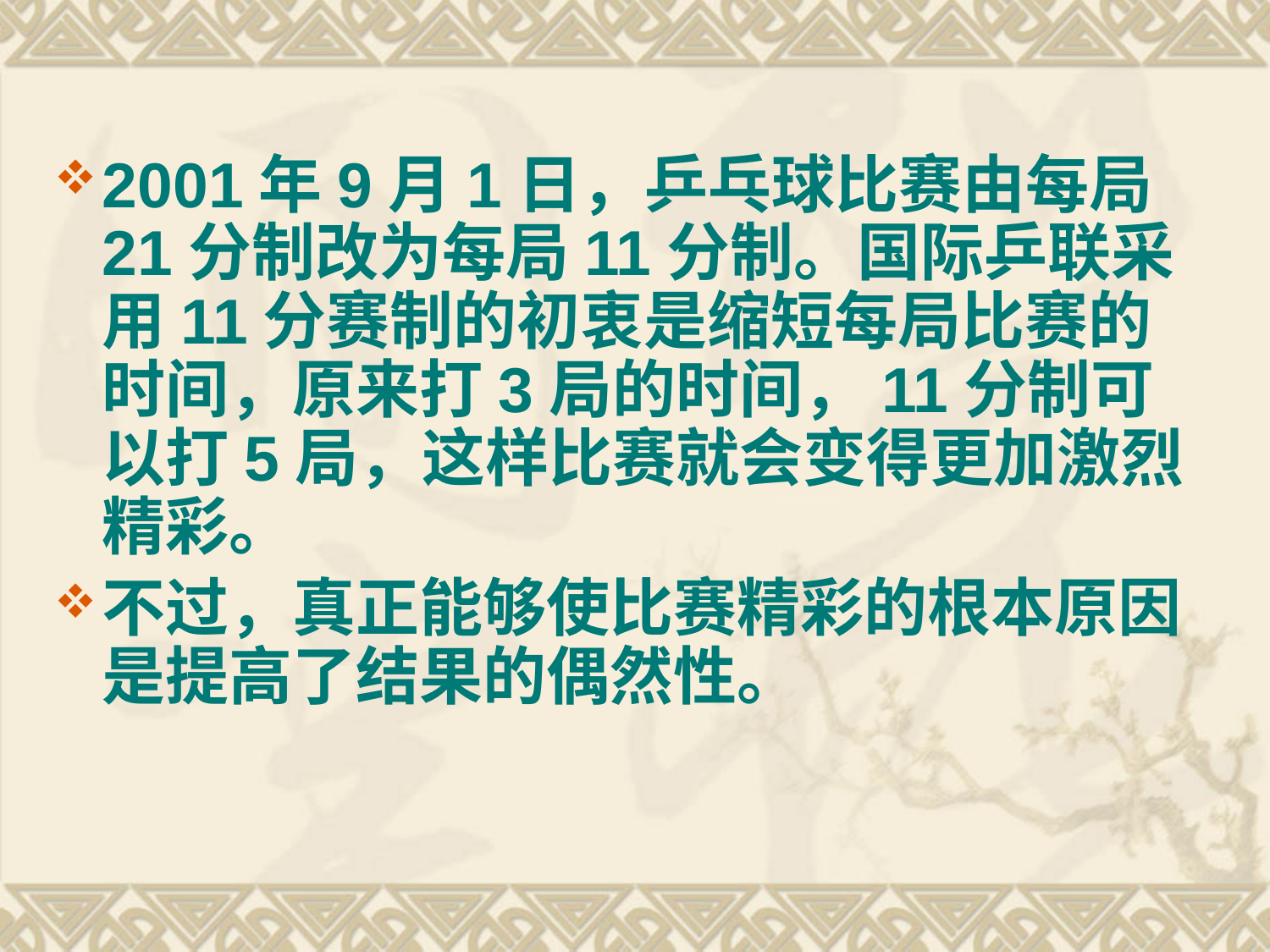

2001年9月1日，乒乓球比赛由每局21分制改为每局11分制。国际乒联采用11分赛制的初衷是缩短每局比赛的时间，原来打3局的时间，11分制可以打5局，这样比赛就会变得更加激烈精彩。
不过，真正能够使比赛精彩的根本原因是提高了结果的偶然性。